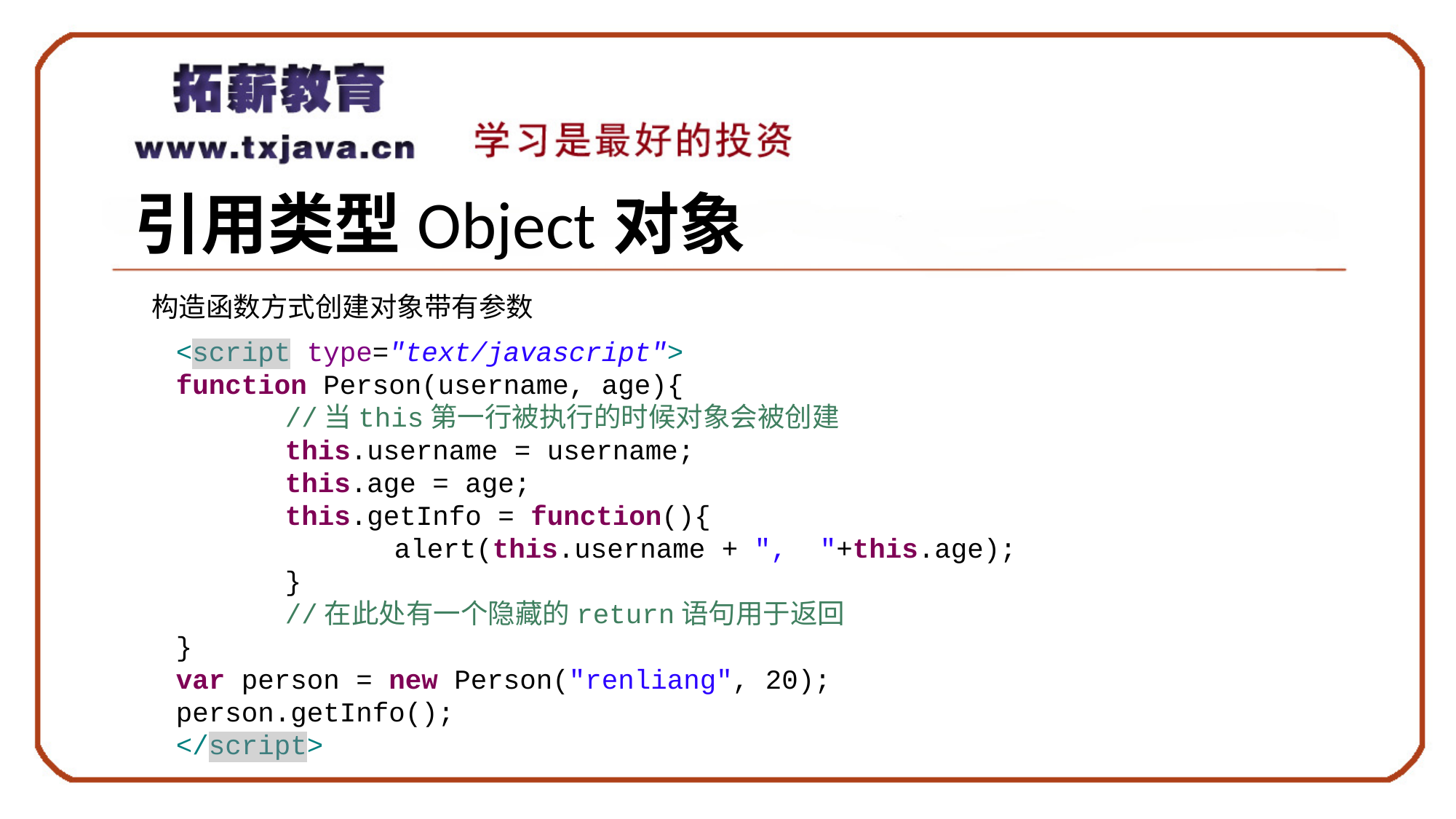

# 引用类型Object对象
构造函数方式创建对象带有参数
<script type="text/javascript">
function Person(username, age){
	//当this第一行被执行的时候对象会被创建
	this.username = username;
	this.age = age;
	this.getInfo = function(){
		alert(this.username + ",  "+this.age);
	}
	//在此处有一个隐藏的return语句用于返回
}
var person = new Person("renliang", 20);
person.getInfo();
</script>